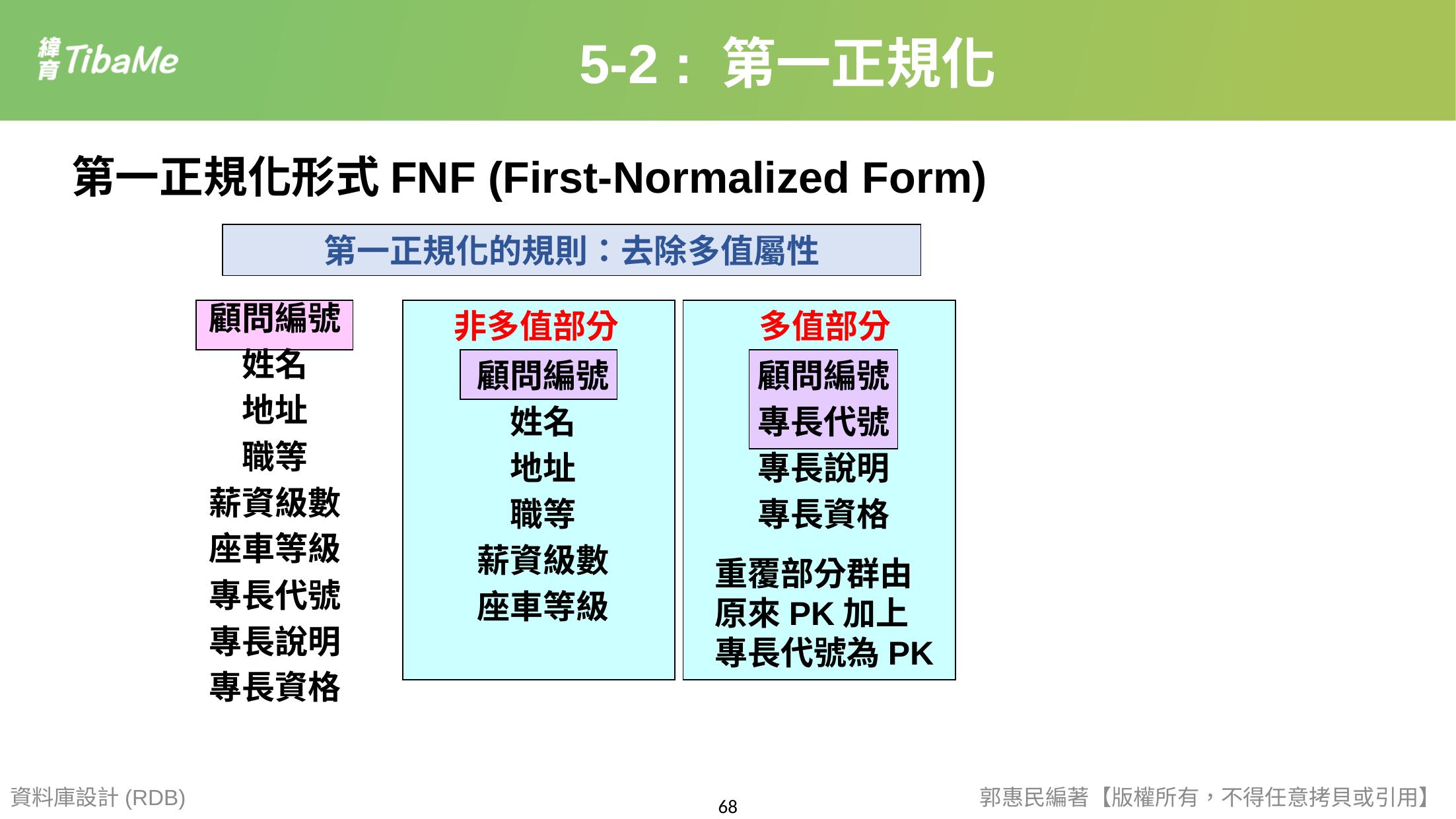

5-2 : 第一正規化
第一正規化形式FNF (First-Normalized Form)
第一正規化的規則：去除多值屬性
顧問編號
姓名
地址
職等
薪資級數
座車等級
專長代號
專長說明
專長資格

非多值部分

多值部分
顧問編號
姓名
地址
職等
薪資級數
座車等級

顧問編號
專長代號
專長說明
專長資格

重覆部分群由
原來PK加上
專長代號為PK
資料庫設計(RDB)
郭惠民編著【版權所有，不得任意拷貝或引用】